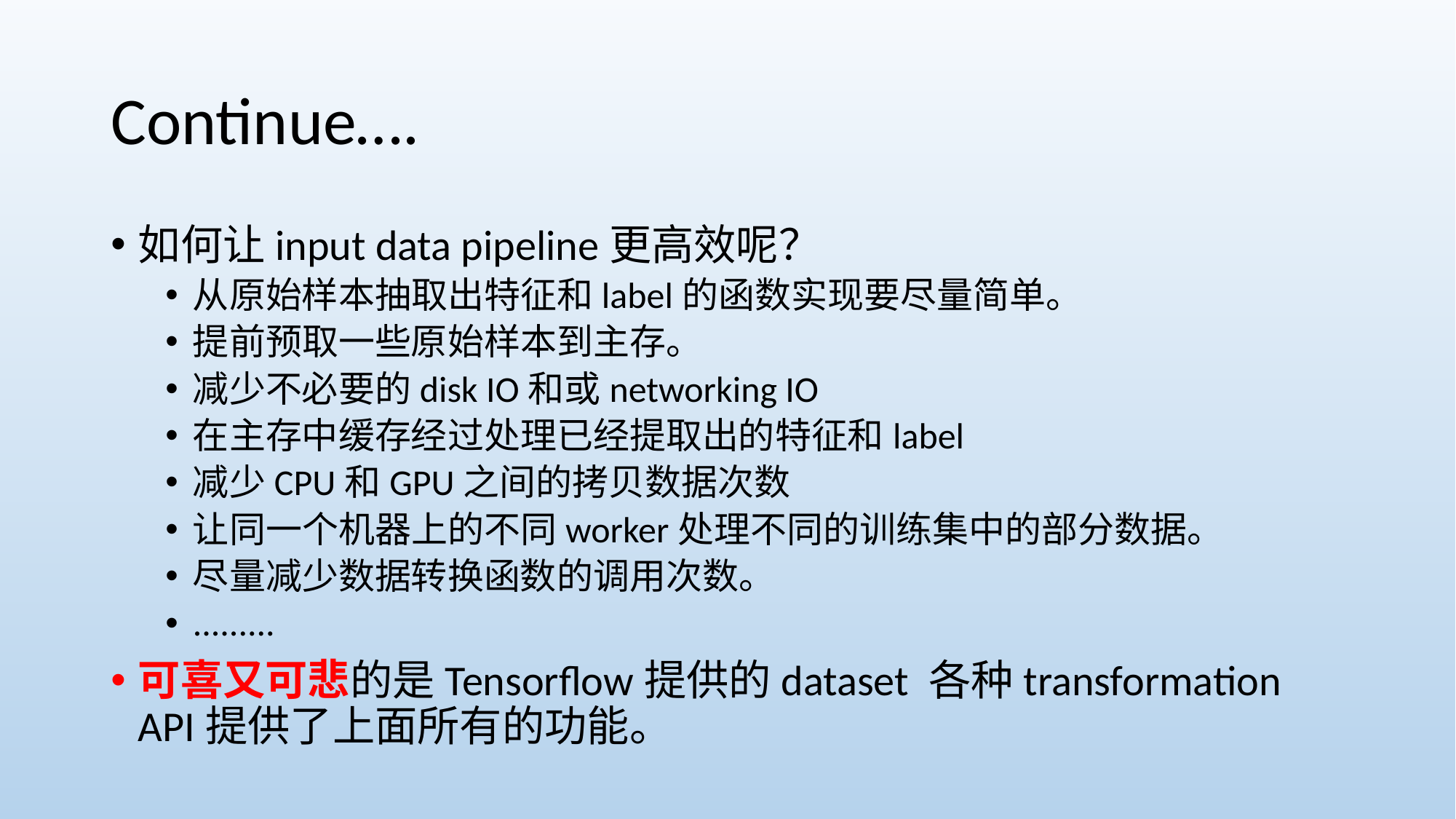

# Continue….
如何让input data pipeline更高效呢？
从原始样本抽取出特征和label的函数实现要尽量简单。
提前预取一些原始样本到主存。
减少不必要的disk IO和或networking IO
在主存中缓存经过处理已经提取出的特征和label
减少CPU和GPU之间的拷贝数据次数
让同一个机器上的不同worker处理不同的训练集中的部分数据。
尽量减少数据转换函数的调用次数。
.........
可喜又可悲的是Tensorflow提供的dataset 各种transformation API提供了上面所有的功能。